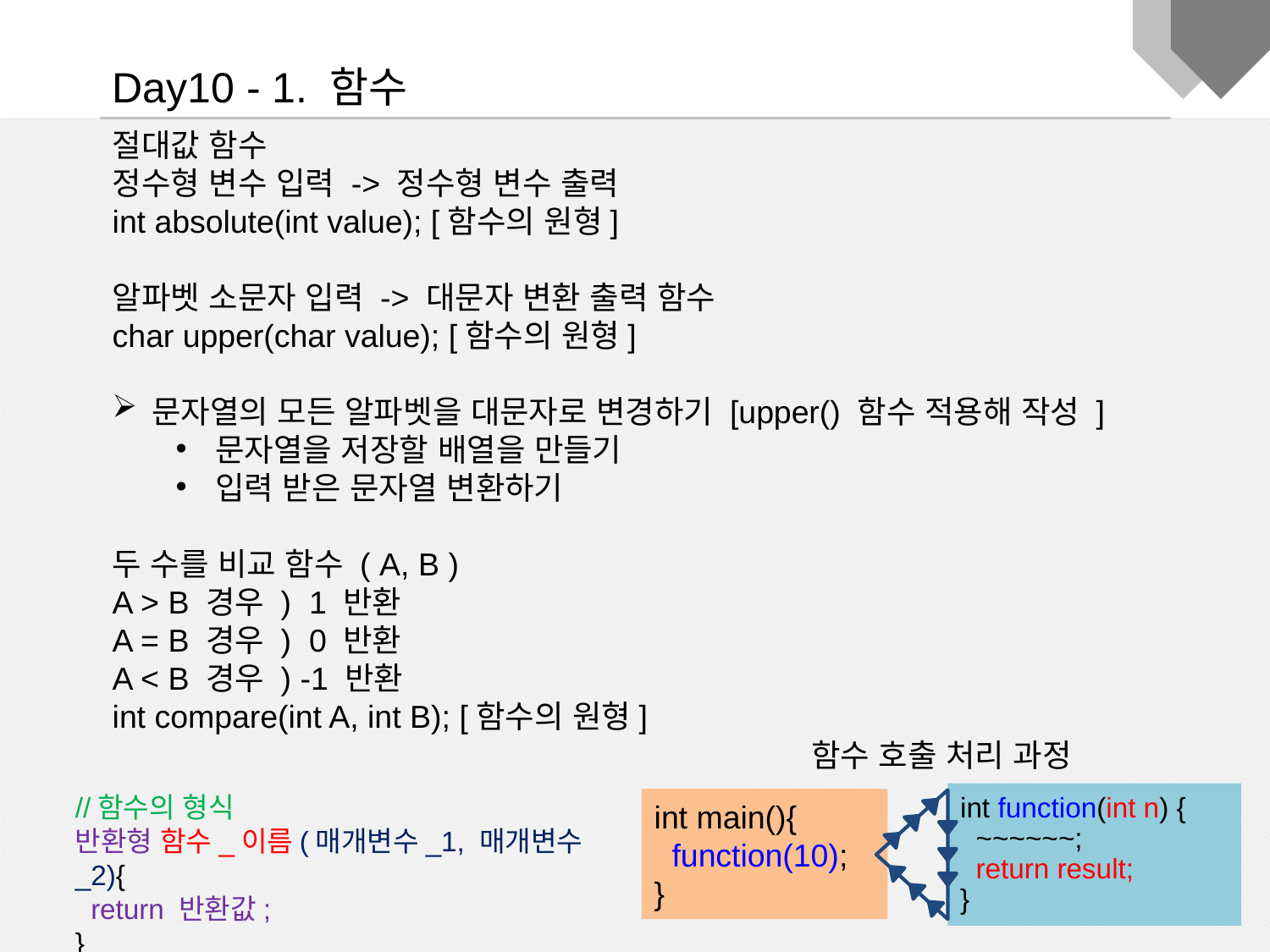

Day10 - 1. 함수
절대값 함수
정수형 변수 입력 -> 정수형 변수 출력
int absolute(int value); [함수의 원형]

알파벳 소문자 입력 -> 대문자 변환 출력 함수
char upper(char value); [함수의 원형]

문자열의 모든 알파벳을 대문자로 변경하기 [upper() 함수 적용해 작성 ]
문자열을 저장할 배열을 만들기
입력 받은 문자열 변환하기

두 수를 비교 함수 ( A, B )
A > B 경우 )  1 반환
A = B 경우 )  0 반환
A < B 경우 ) -1 반환
int compare(int A, int B); [함수의 원형]
함수 호출 처리 과정
//함수의 형식
반환형 함수_이름(매개변수_1, 매개변수_2){
  return 반환값;
}
int function(int n) {
  ~~~~~~;
  return result;
}
int main(){
  function(10);
}